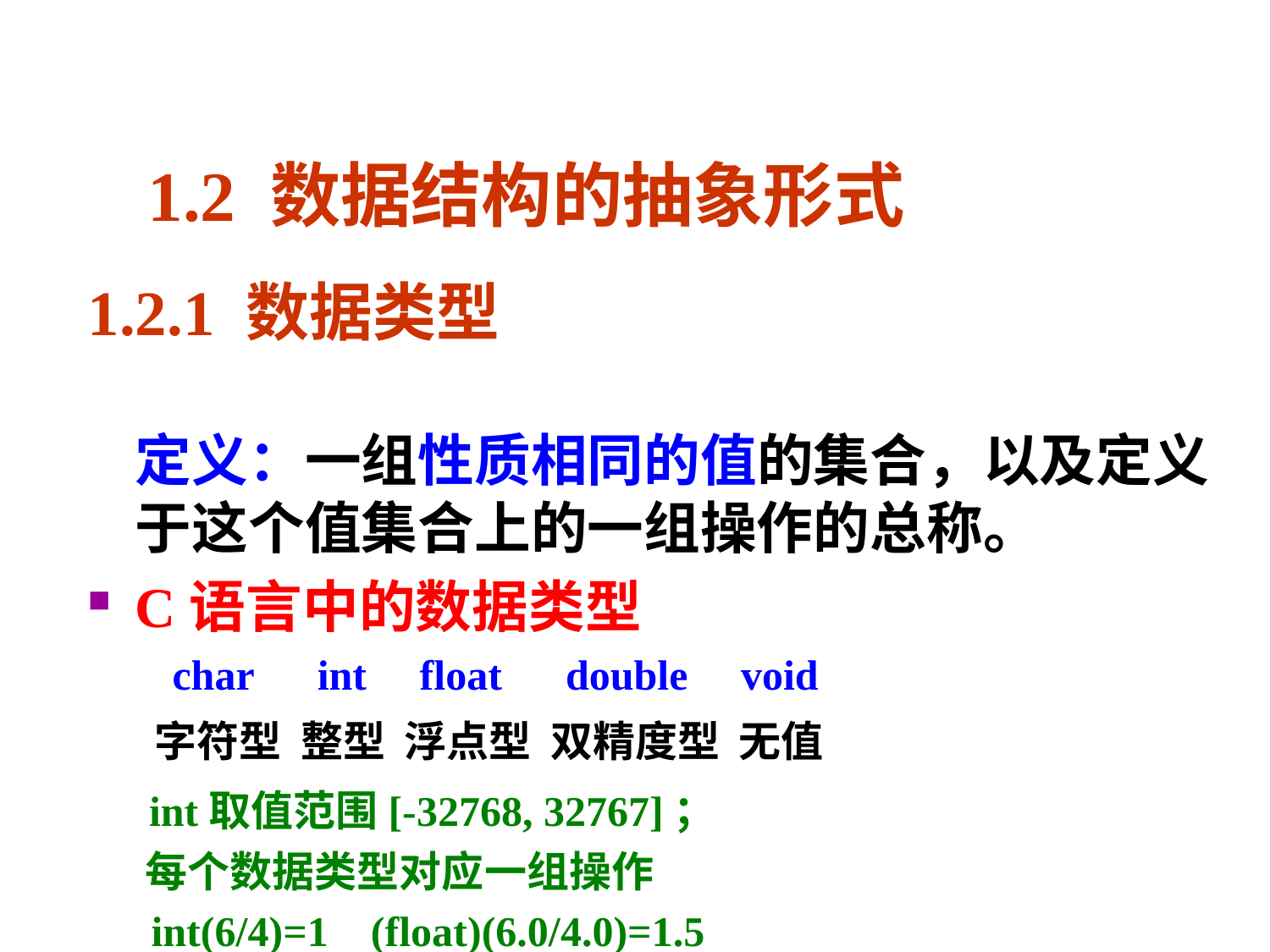

# 1.2 数据结构的抽象形式
1.2.1 数据类型
定义：一组性质相同的值的集合，以及定义于这个值集合上的一组操作的总称。
C语言中的数据类型
        char      int     float      double     void
      字符型  整型  浮点型  双精度型  无值
     int取值范围[-32768, 32767]；
     每个数据类型对应一组操作
      int(6/4)=1    (float)(6.0/4.0)=1.5
31